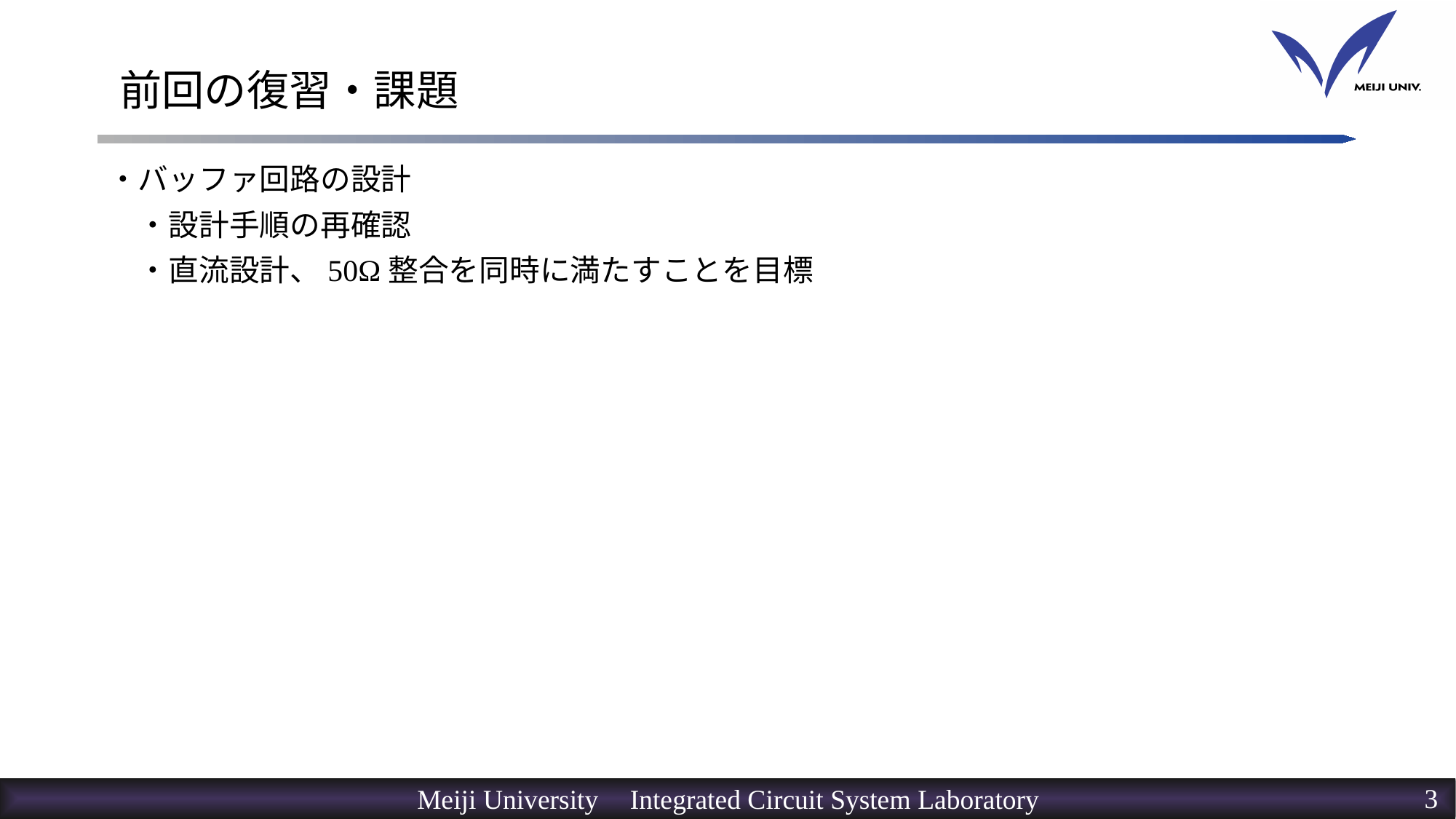

# 前回の復習・課題
・バッファ回路の設計
　・設計手順の再確認
　・直流設計、50Ω整合を同時に満たすことを目標